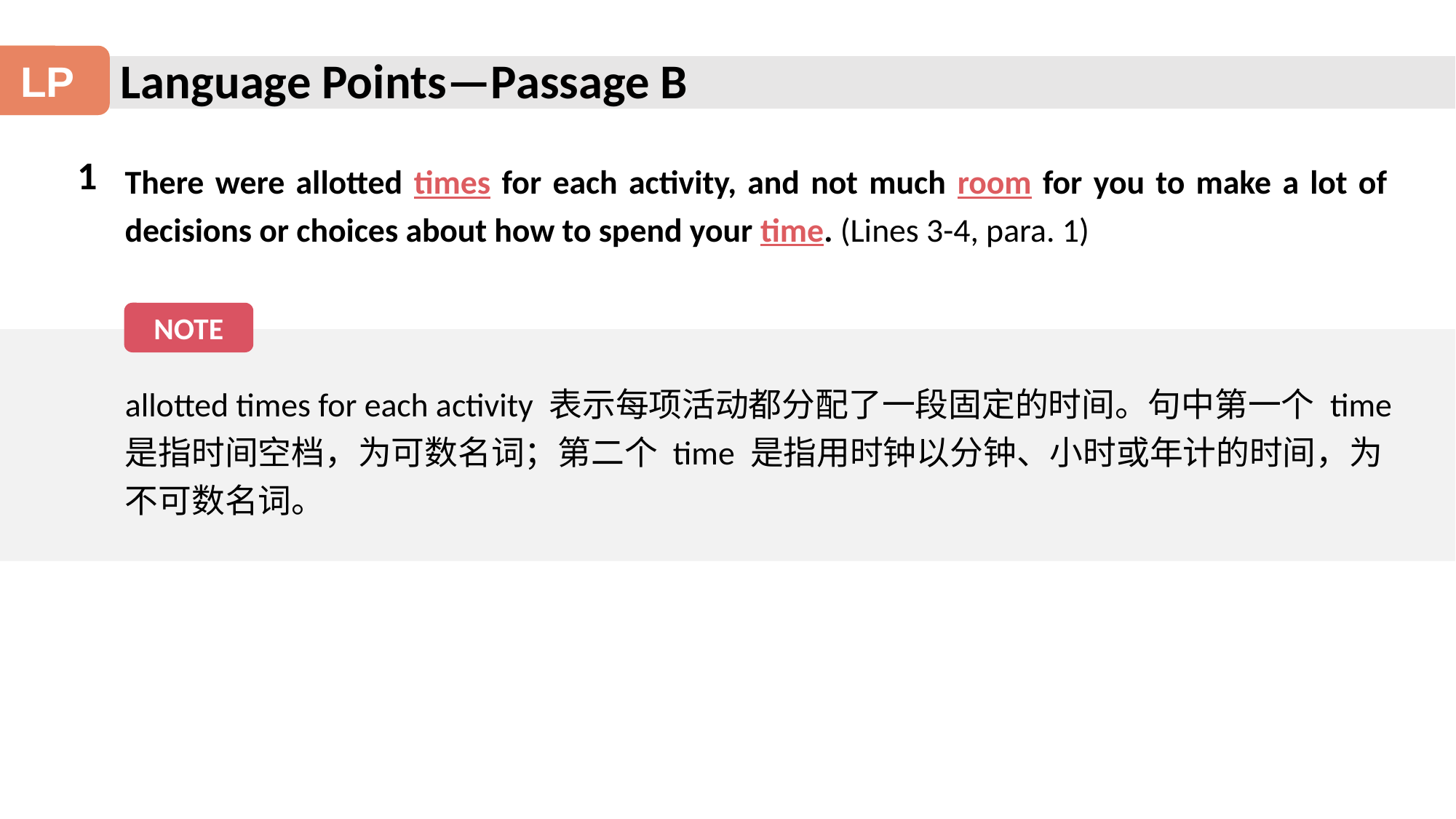

Language Points—Passage B
LP

1
There were allotted times for each activity, and not much room for you to make a lot of decisions or choices about how to spend your time. (Lines 3-4, para. 1)
NOTE

allotted times for each activity 表示每项活动都分配了一段固定的时间。句中第一个 time 是指时间空档，为可数名词；第二个 time 是指用时钟以分钟、小时或年计的时间，为不可数名词。